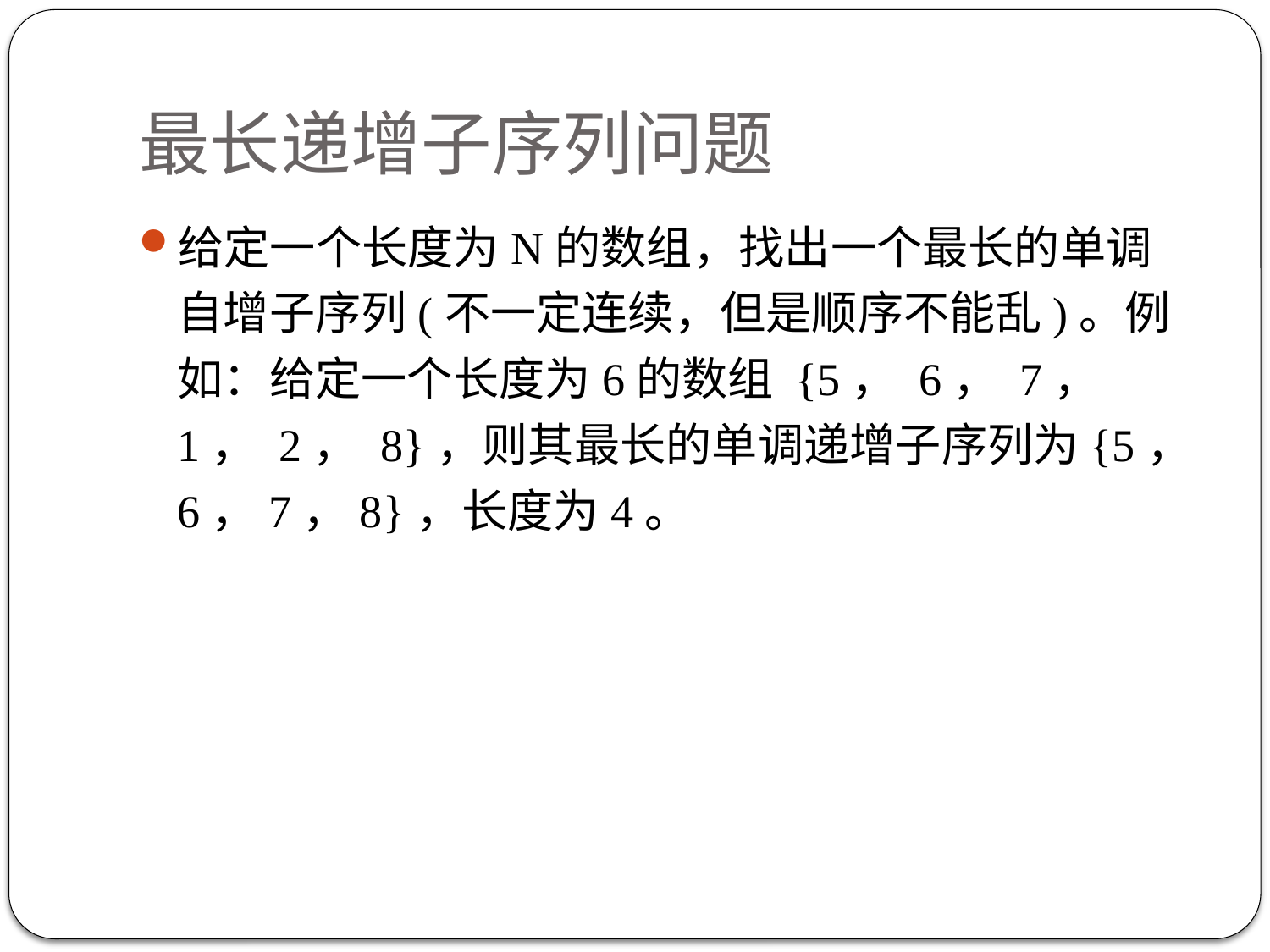

# 最长递增子序列问题
给定一个长度为N的数组，找出一个最长的单调自增子序列(不一定连续，但是顺序不能乱)。例如：给定一个长度为6的数组 {5， 6， 7， 1， 2， 8}，则其最长的单调递增子序列为{5，6，7，8}，长度为4。